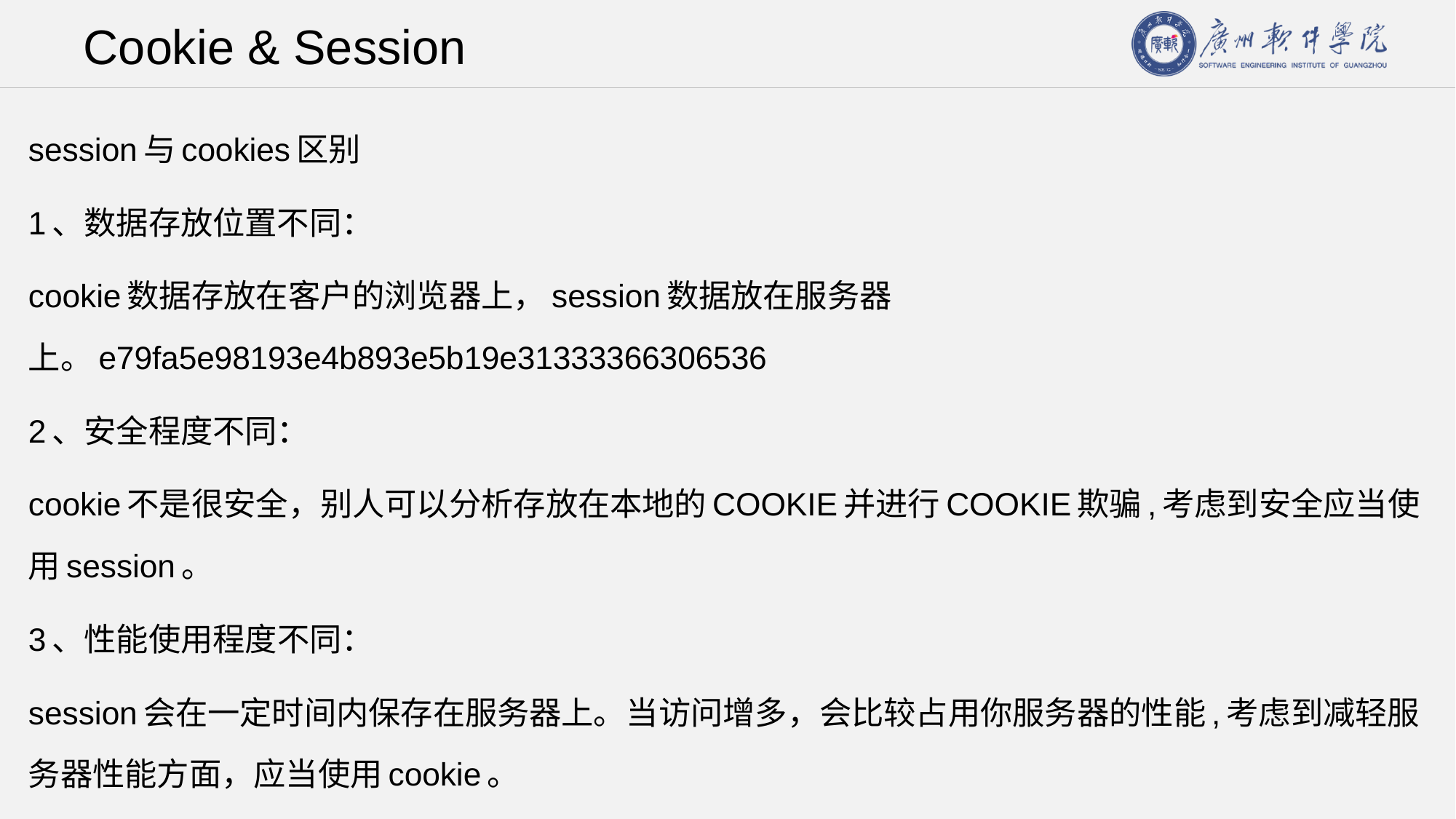

# Cookie & Session
session与cookies区别
1、数据存放位置不同：
cookie数据存放在客户的浏览器上，session数据放在服务器上。e79fa5e98193e4b893e5b19e31333366306536
2、安全程度不同：
cookie不是很安全，别人可以分析存放在本地的COOKIE并进行COOKIE欺骗,考虑到安全应当使用session。
3、性能使用程度不同：
session会在一定时间内保存在服务器上。当访问增多，会比较占用你服务器的性能,考虑到减轻服务器性能方面，应当使用cookie。